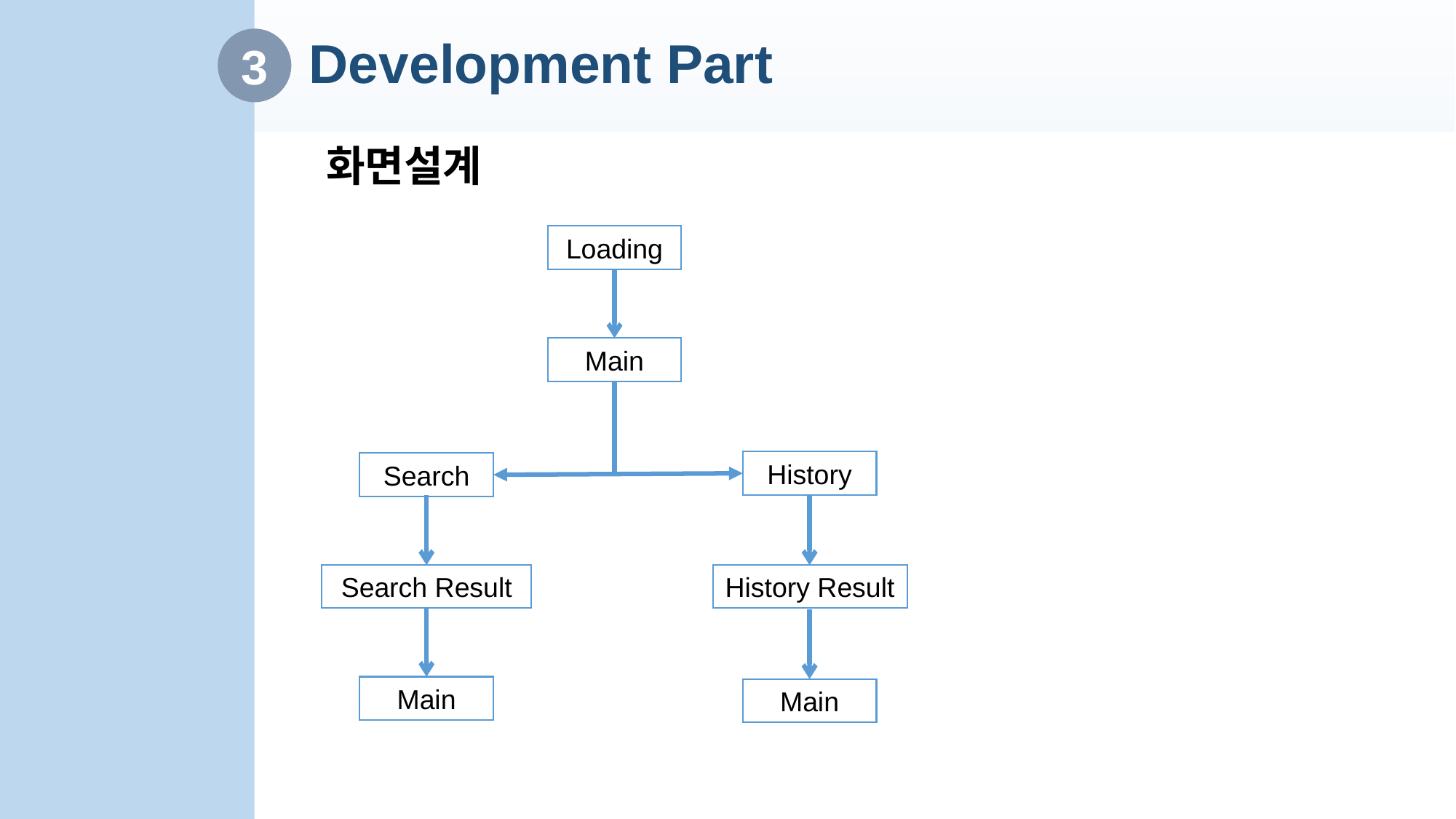

1
Development Part
3
화면설계
Loading
Main
History
Search
Search Result
History Result
Main
Main